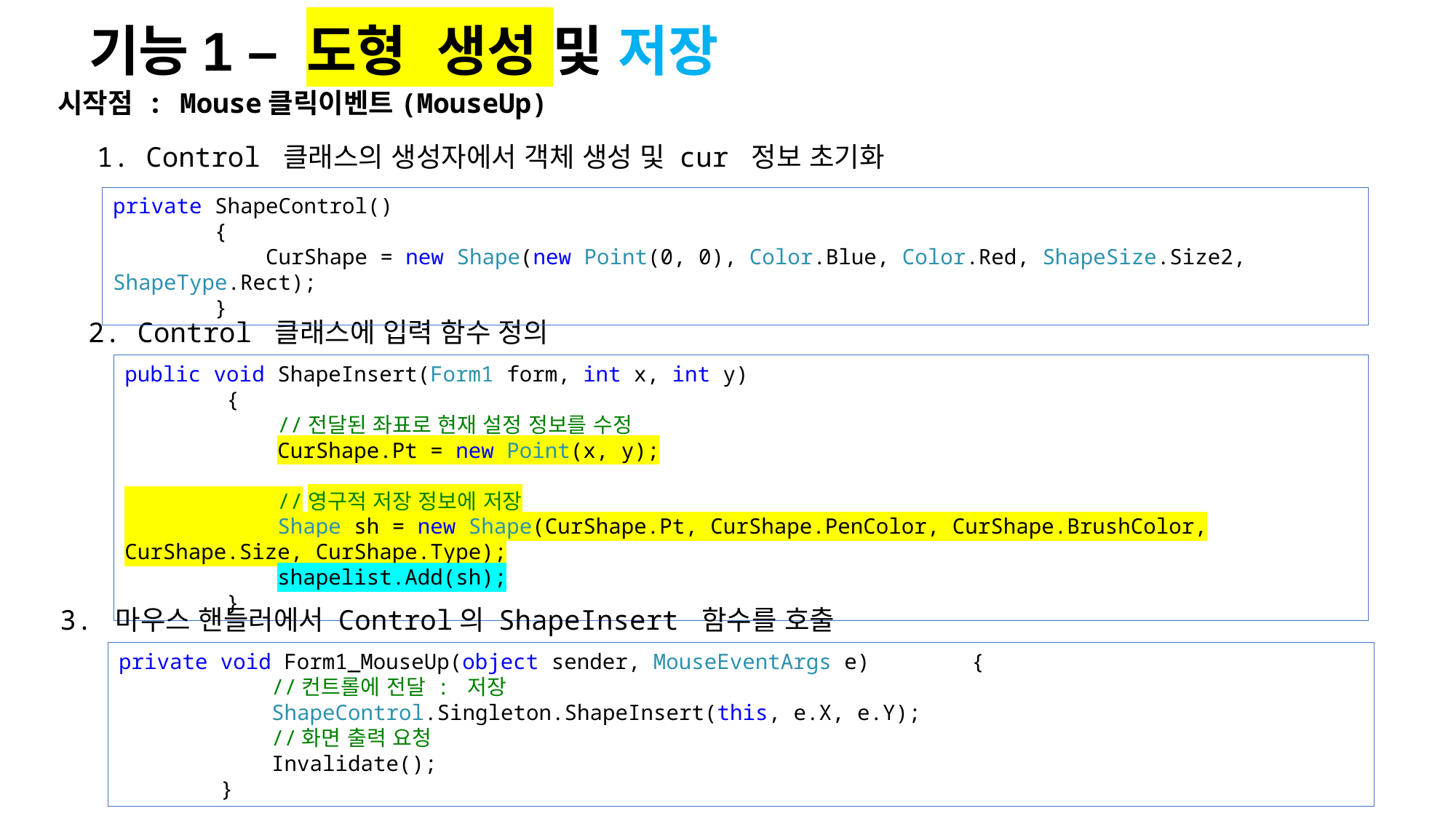

기능1 – 도형  생성 및 저장
시작점 : Mouse클릭이벤트(MouseUp)
1. Control 클래스의 생성자에서 객체 생성 및 cur 정보 초기화
private ShapeControl()
        {
            CurShape = new Shape(new Point(0, 0), Color.Blue, Color.Red, ShapeSize.Size2, ShapeType.Rect);
        }
2. Control 클래스에 입력 함수 정의

public void ShapeInsert(Form1 form, int x, int y)
        {
            //전달된 좌표로 현재 설정 정보를 수정
            CurShape.Pt = new Point(x, y);

            //영구적 저장 정보에 저장
            Shape sh = new Shape(CurShape.Pt, CurShape.PenColor, CurShape.BrushColor, CurShape.Size, CurShape.Type);
            shapelist.Add(sh);
        }
3. 마우스 핸들러에서 Control의 ShapeInsert 함수를 호출

private void Form1_MouseUp(object sender, MouseEventArgs e)        {
            //컨트롤에 전달 : 저장
            ShapeControl.Singleton.ShapeInsert(this, e.X, e.Y);
            //화면 출력 요청
            Invalidate();
        }